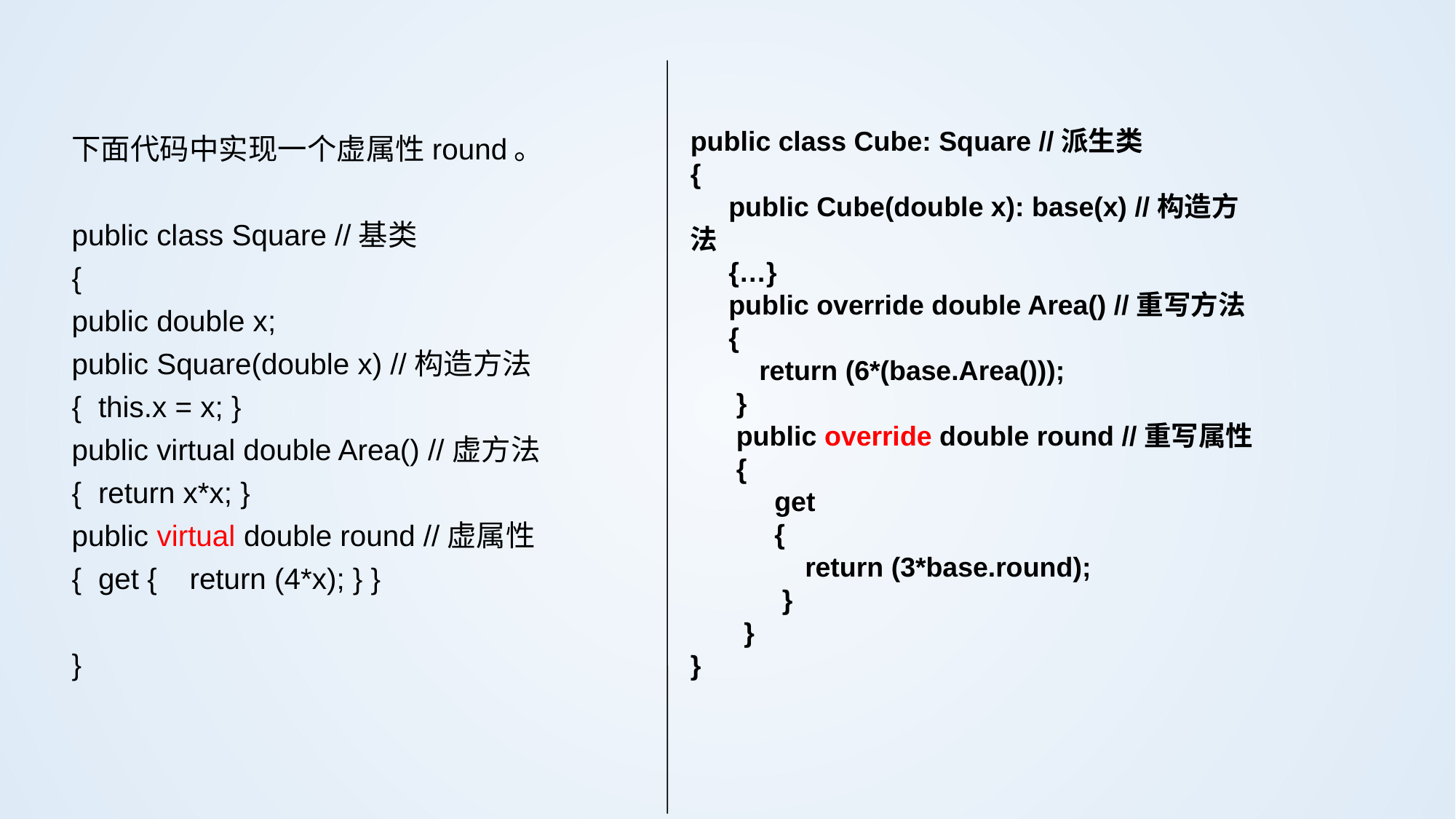

public class Cube: Square //派生类
{
     public Cube(double x): base(x) //构造方法
     {…}
     public override double Area() //重写方法
     {
         return (6*(base.Area()));
      }
      public override double round //重写属性
      {
           get
           {
               return (3*base.round);
            }
       }
}
下面代码中实现一个虚属性round。

public class Square //基类
{
public double x;
public Square(double x) //构造方法
{	this.x = x; }
public virtual double Area() //虚方法
{	return x*x; }
public virtual double round //虚属性
{	get {    return (4*x); } }

}